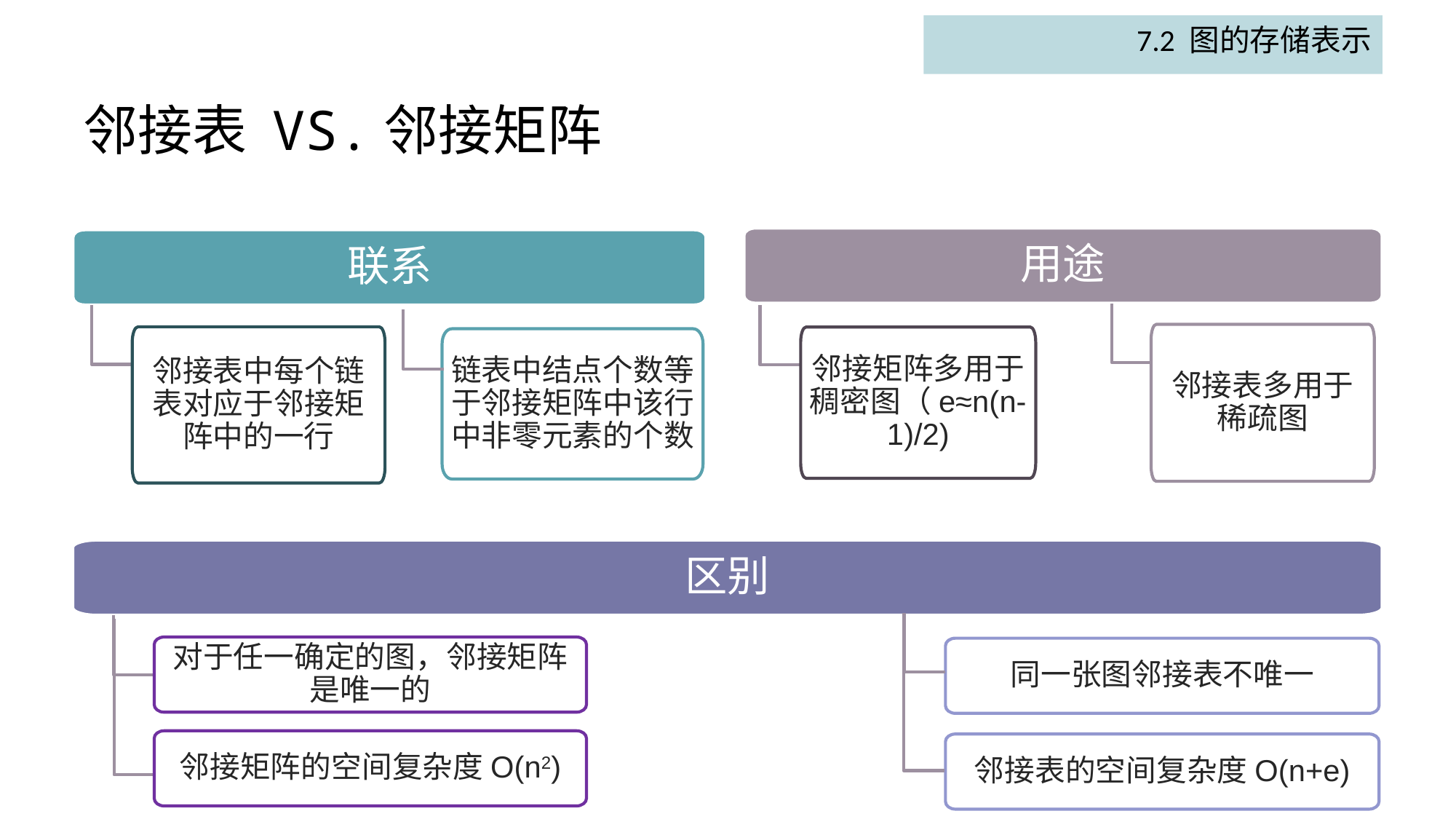

7.2 图的存储表示
# 邻接表 VS.邻接矩阵
用途
联系

邻接表多用于稀疏图
邻接表中每个链表对应于邻接矩阵中的一行
邻接矩阵多用于稠密图（e≈n(n-1)/2)
链表中结点个数等于邻接矩阵中该行中非零元素的个数
区别

对于任一确定的图，邻接矩阵是唯一的
同一张图邻接表不唯一
邻接矩阵的空间复杂度O(n2)
邻接表的空间复杂度O(n+e)